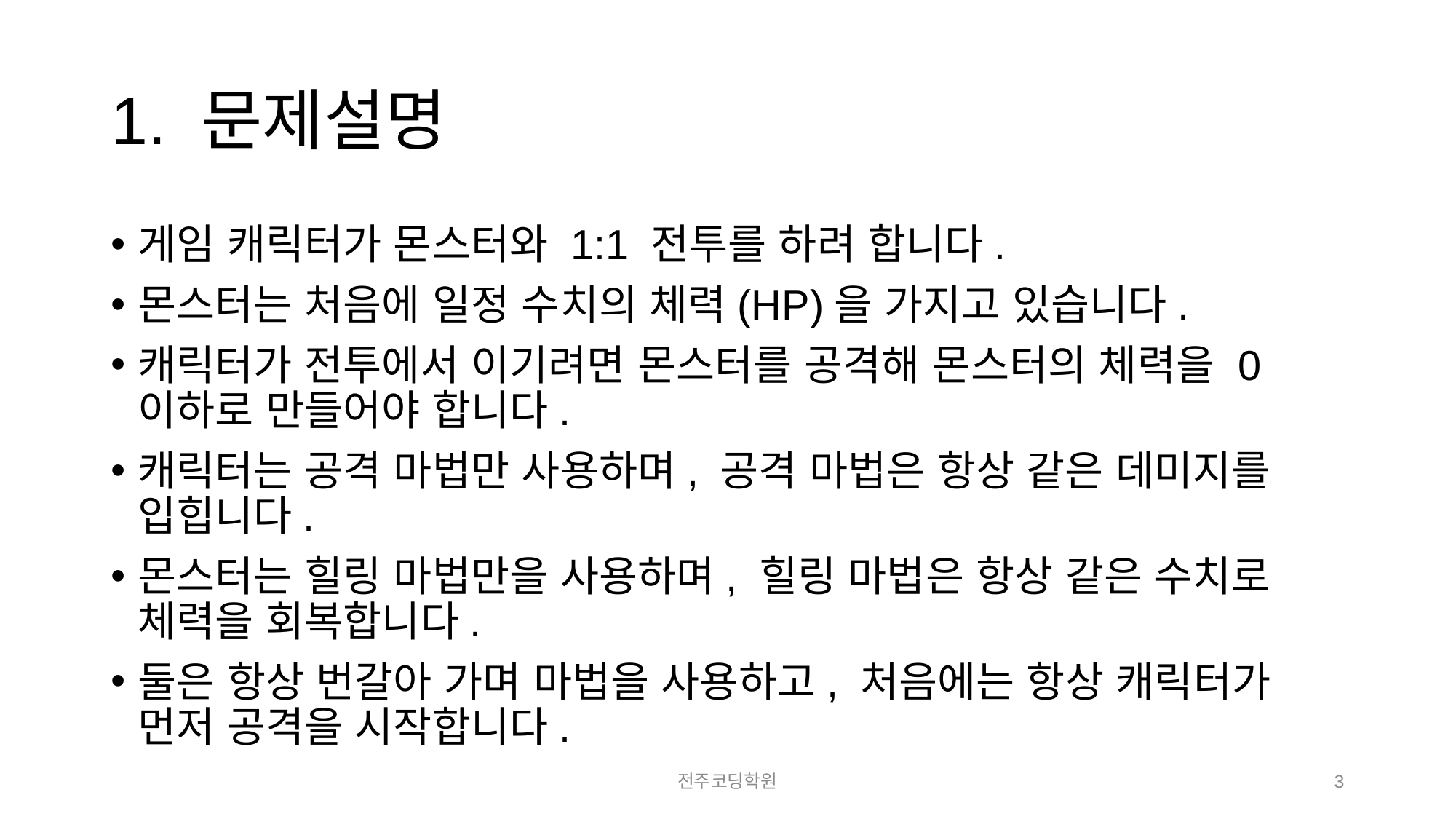

# 1. 문제설명
게임 캐릭터가 몬스터와 1:1 전투를 하려 합니다.
몬스터는 처음에 일정 수치의 체력(HP)을 가지고 있습니다.
캐릭터가 전투에서 이기려면 몬스터를 공격해 몬스터의 체력을 0이하로 만들어야 합니다.
캐릭터는 공격 마법만 사용하며, 공격 마법은 항상 같은 데미지를 입힙니다.
몬스터는 힐링 마법만을 사용하며, 힐링 마법은 항상 같은 수치로 체력을 회복합니다.
둘은 항상 번갈아 가며 마법을 사용하고, 처음에는 항상 캐릭터가 먼저 공격을 시작합니다.
전주코딩학원
3